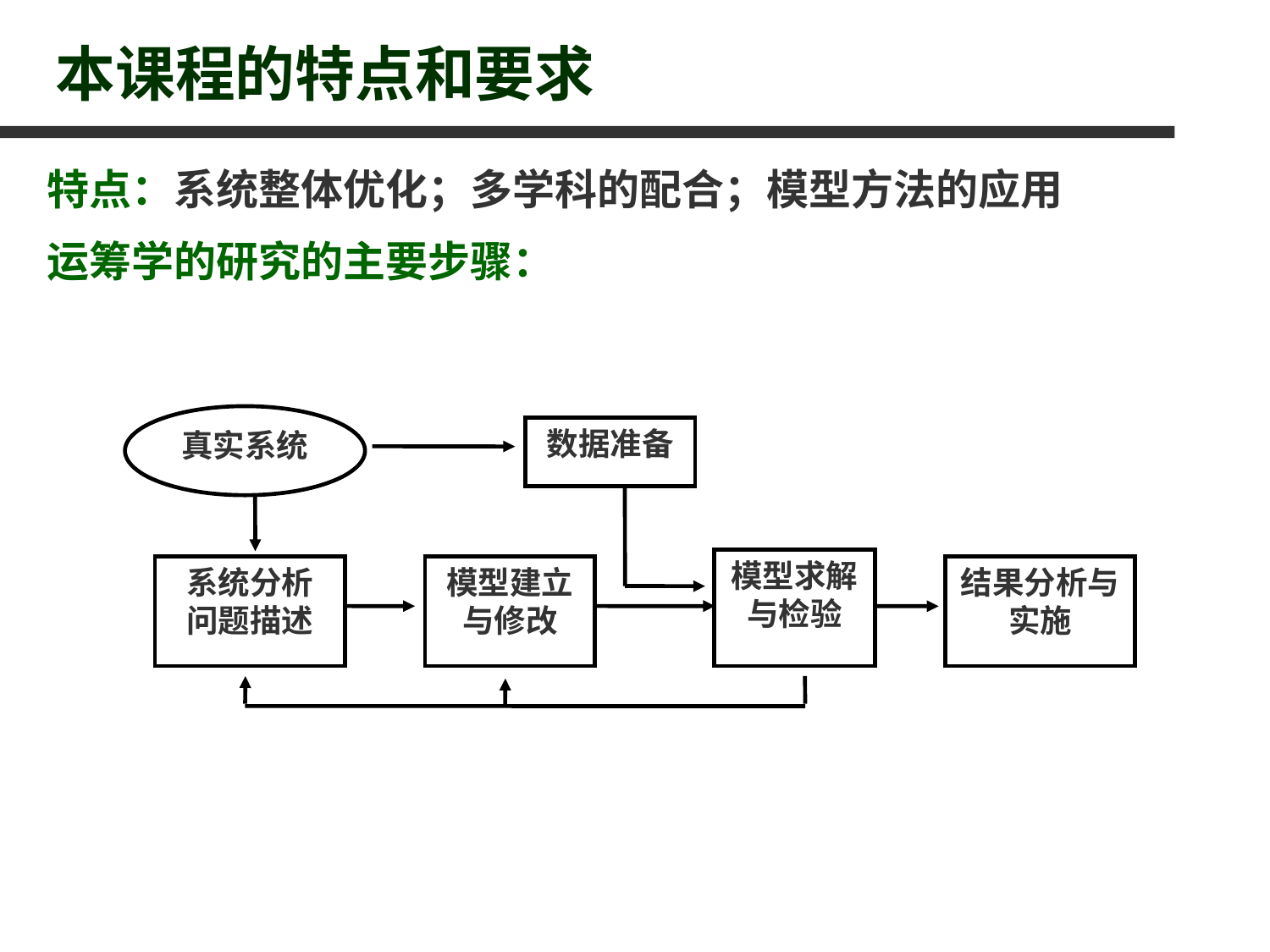

# 本课程的特点和要求
特点：系统整体优化；多学科的配合；模型方法的应用
运筹学的研究的主要步骤：
真实系统
数据准备

模型求解与检验
系统分析
问题描述
模型建立与修改
结果分析与实施